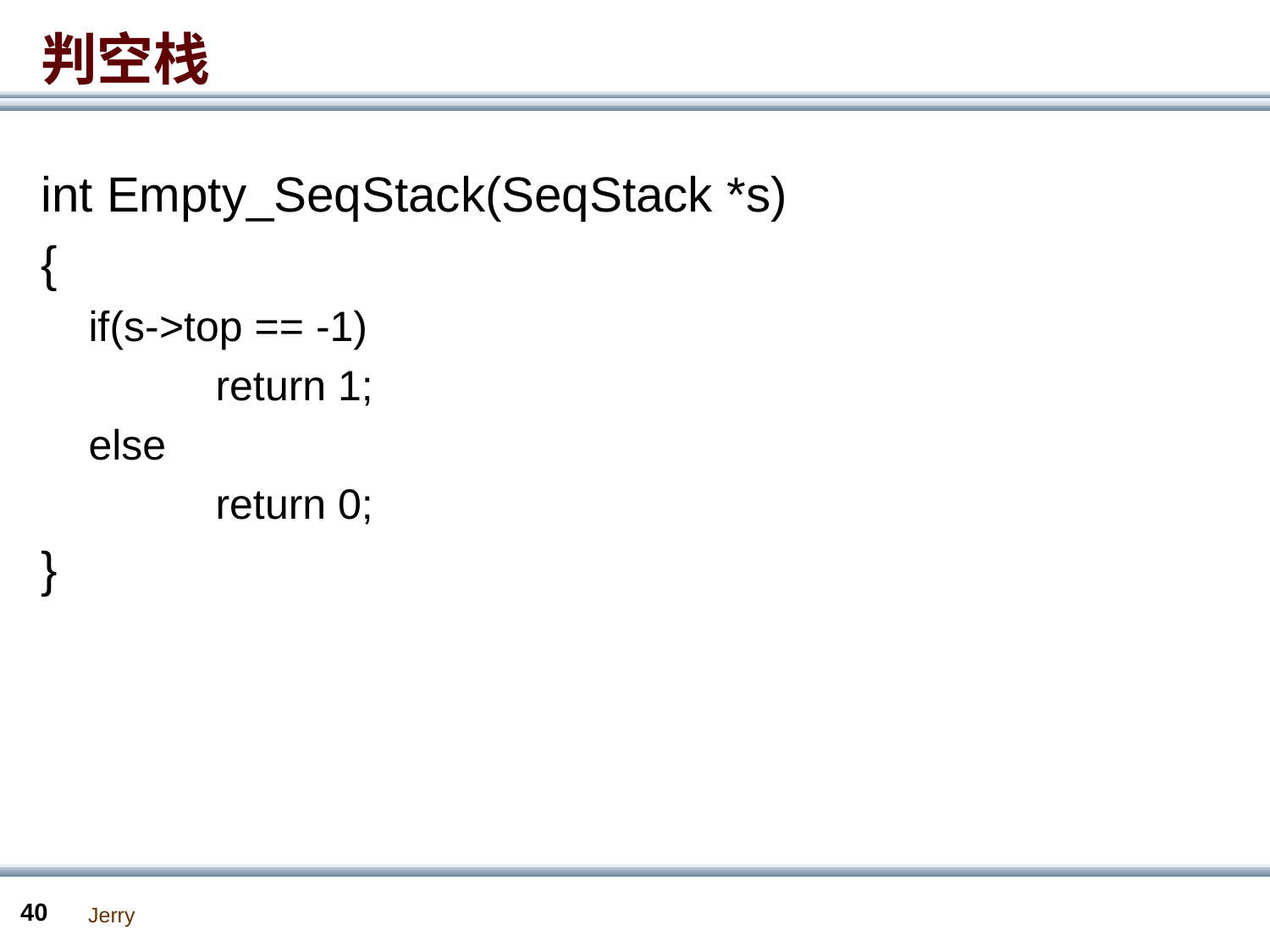

判空栈
int Empty_SeqStack(SeqStack *s)
{
	if(s->top == -1)
		return 1;
	else
		return 0;
}